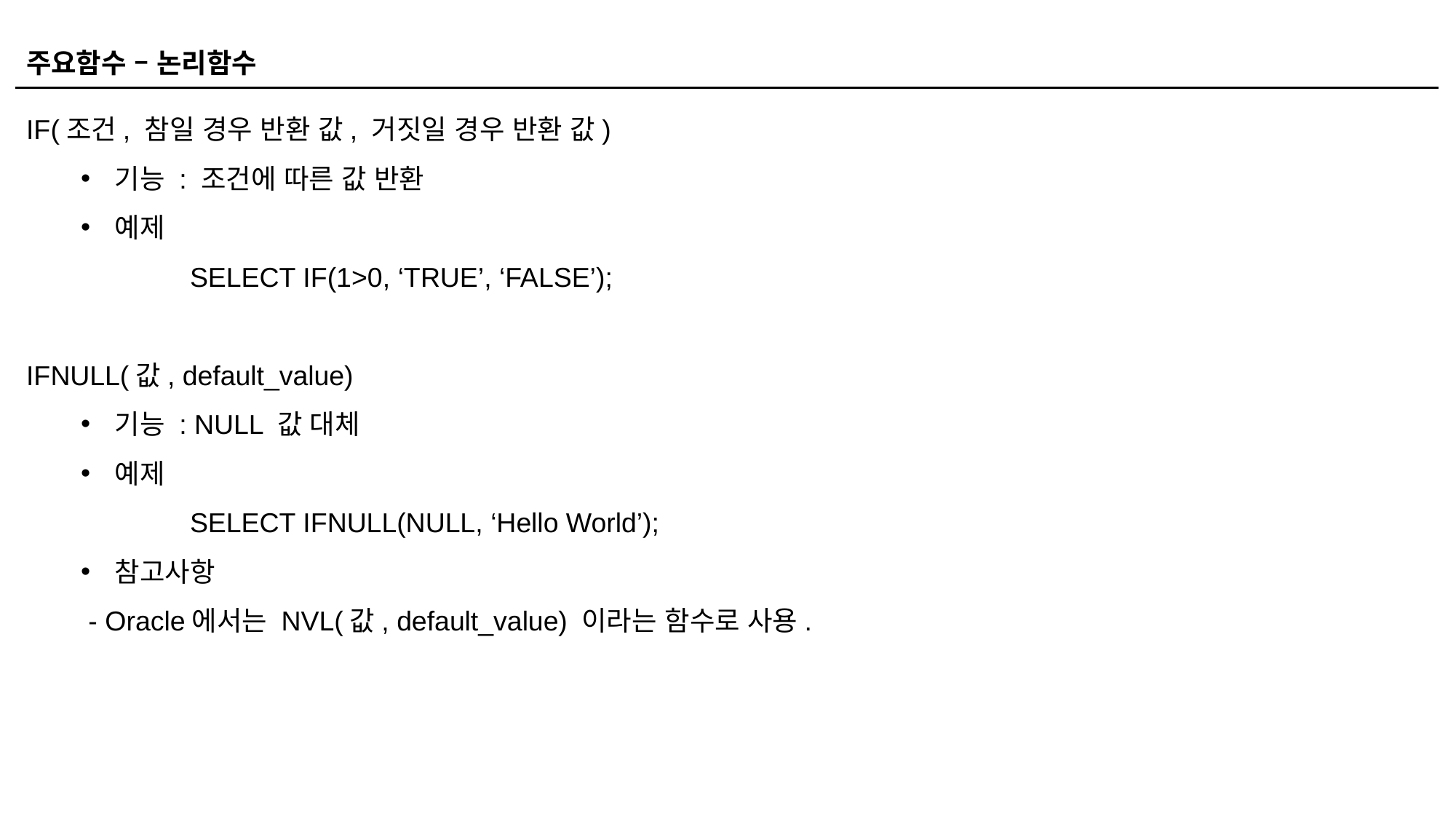

주요함수 – 논리함수
IF(조건, 참일 경우 반환 값, 거짓일 경우 반환 값)
기능 : 조건에 따른 값 반환
예제
	SELECT IF(1>0, ‘TRUE’, ‘FALSE’);

IFNULL(값, default_value)
기능 : NULL 값 대체
예제
	SELECT IFNULL(NULL, ‘Hello World’);
참고사항
 - Oracle에서는 NVL(값, default_value) 이라는 함수로 사용.